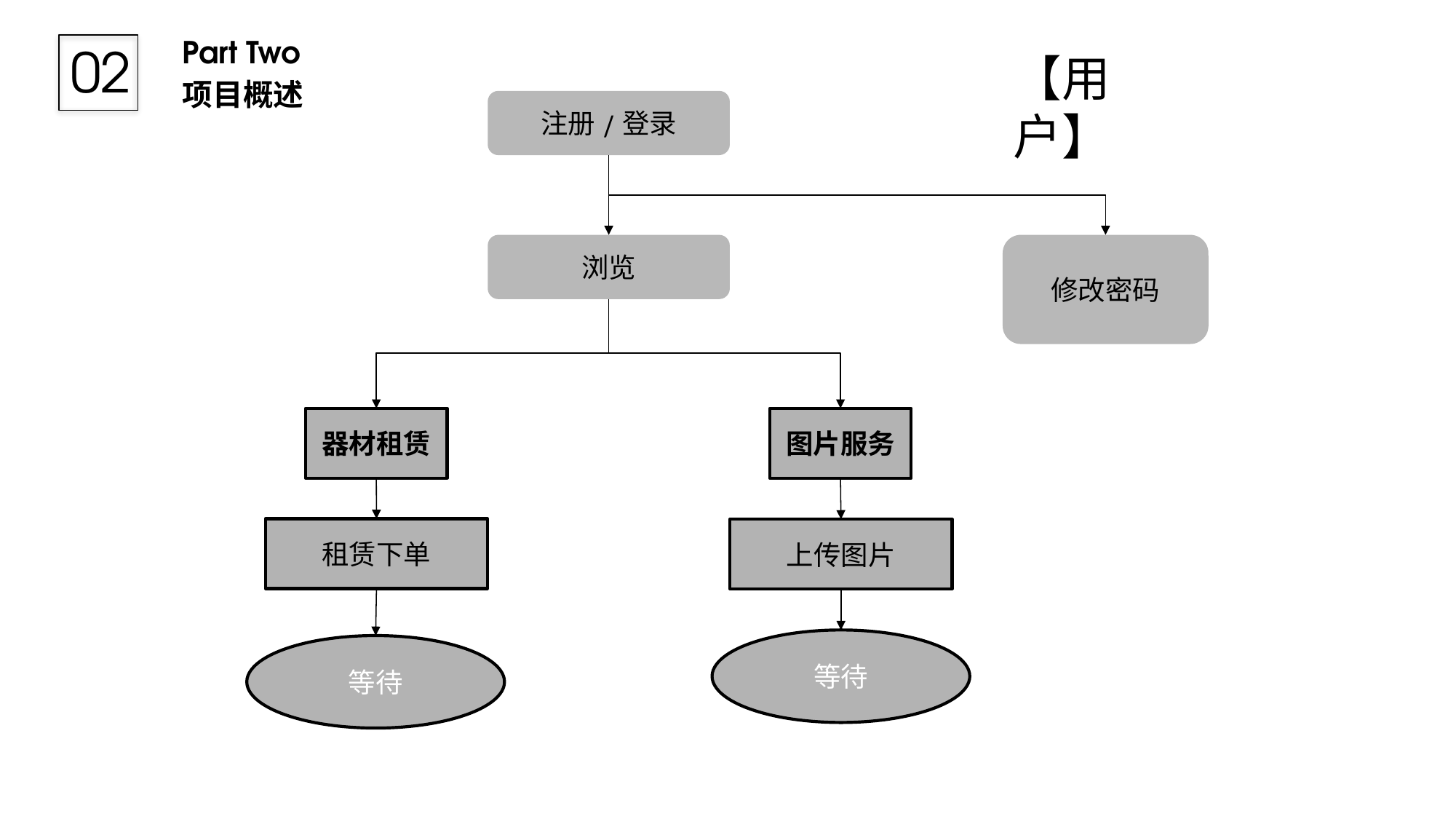

Part Two
项目概述
02
【用户】
注册/登录
修改密码
浏览
器材租赁
图片服务
租赁下单
上传图片
等待
等待